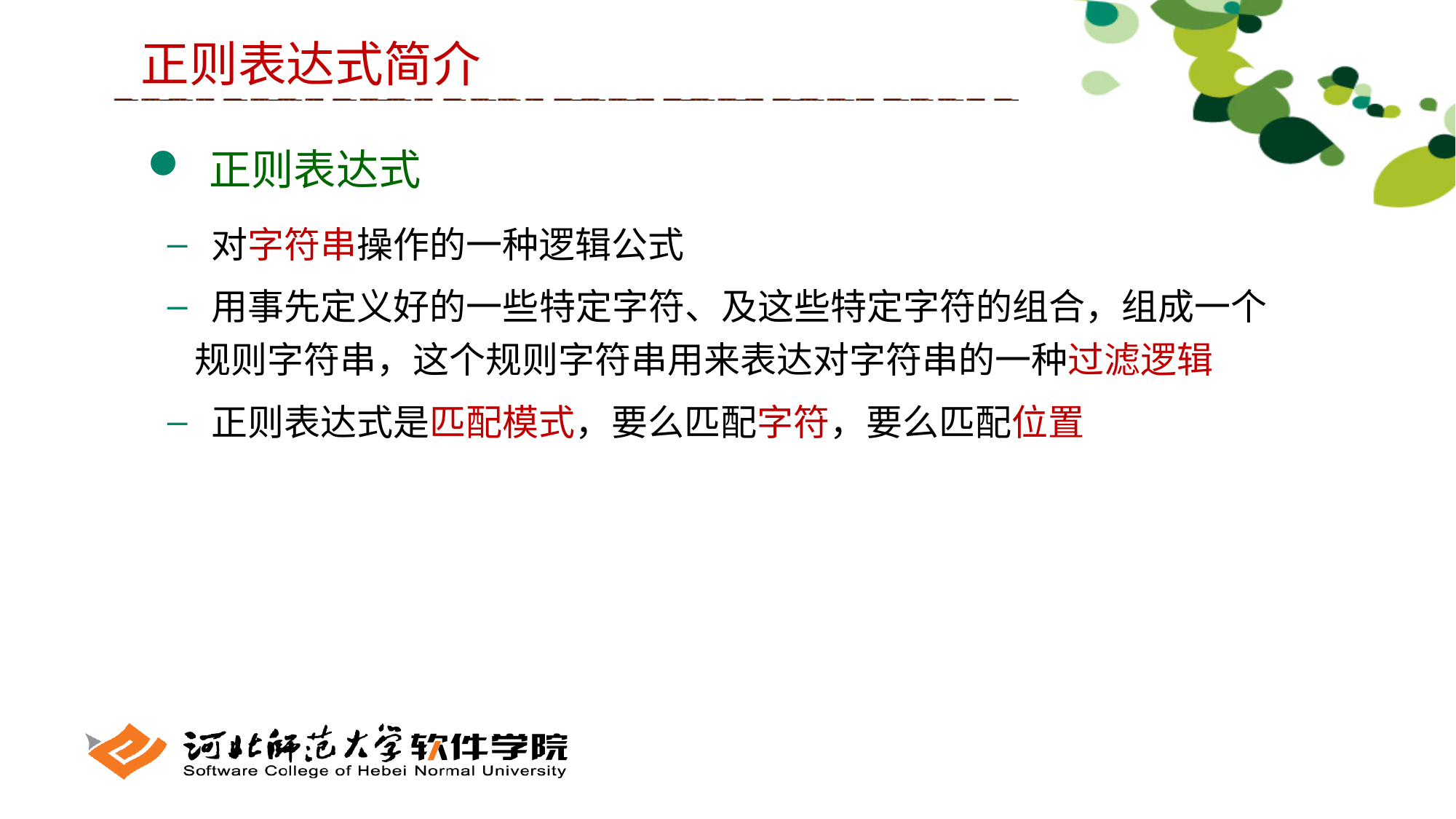

正则表达式简介
 正则表达式
 对字符串操作的一种逻辑公式
 用事先定义好的一些特定字符、及这些特定字符的组合，组成一个规则字符串，这个规则字符串用来表达对字符串的一种过滤逻辑
 正则表达式是匹配模式，要么匹配字符，要么匹配位置